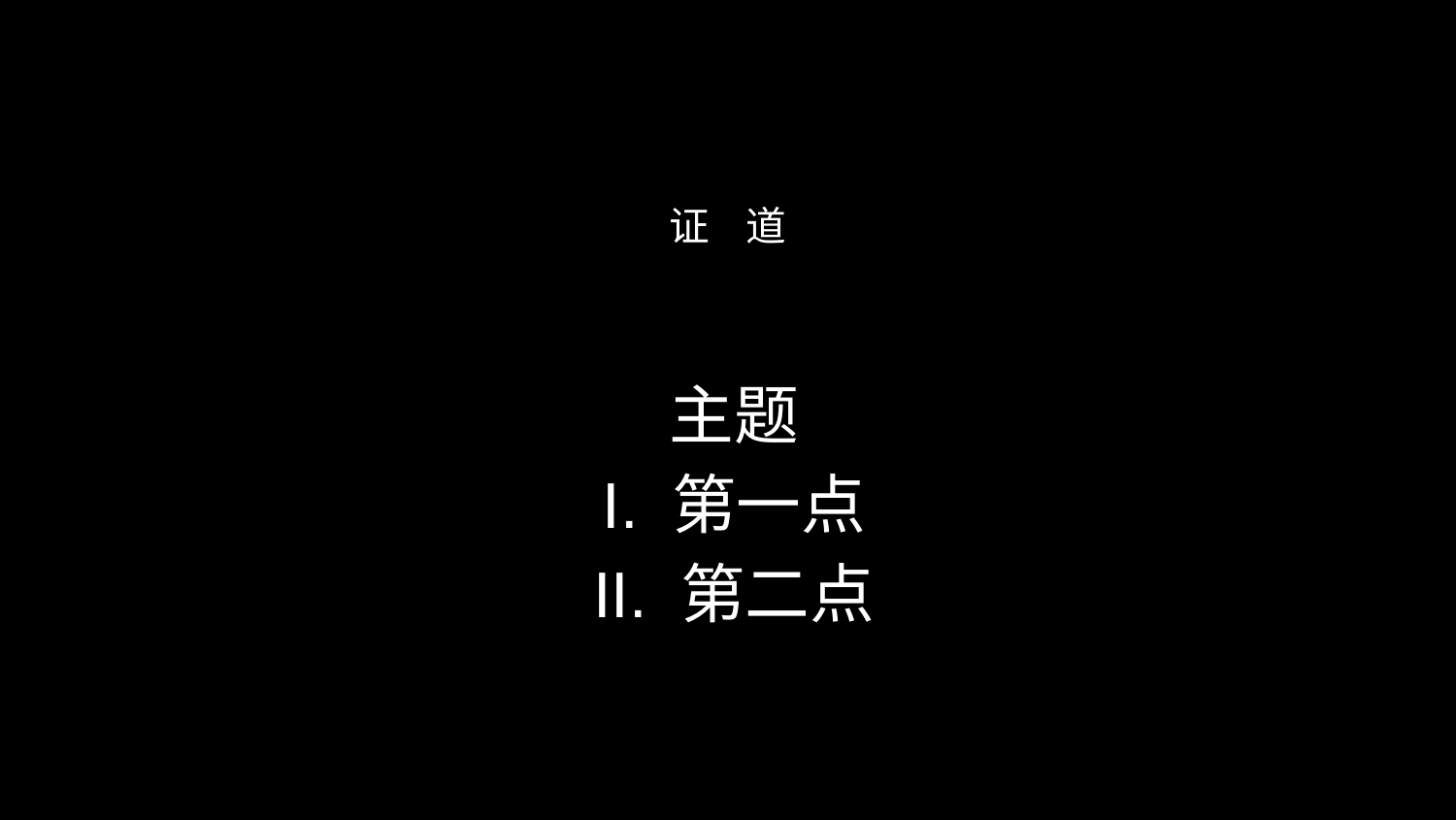

# 证    道
主题
I. 第一点
II. 第二点